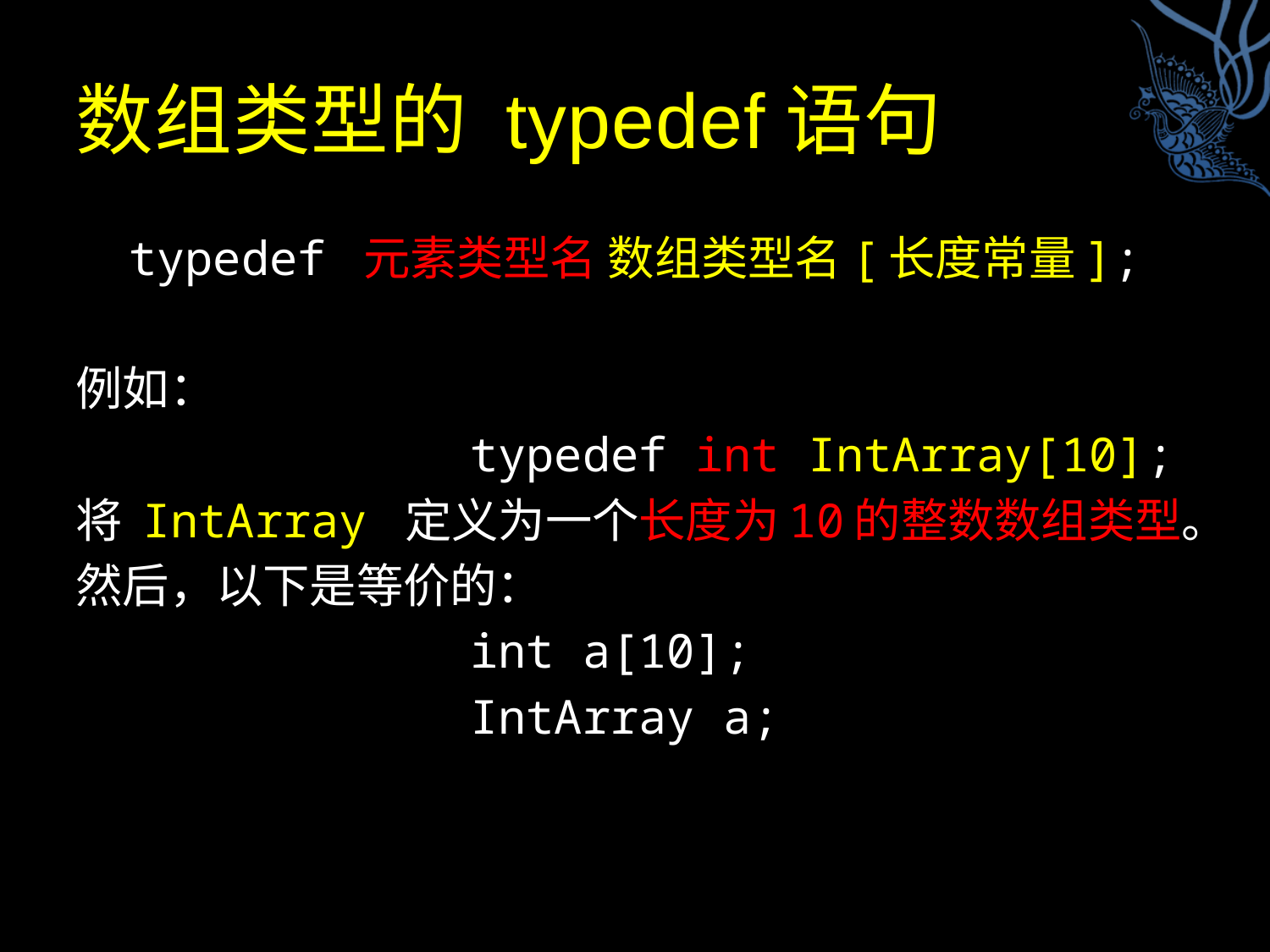

# 数组类型的 typedef语句
typedef 元素类型名 数组类型名[长度常量];

例如：
              typedef int IntArray[10];
将 IntArray 定义为一个长度为10的整数数组类型。
然后，以下是等价的：
              int a[10];
              IntArray a;